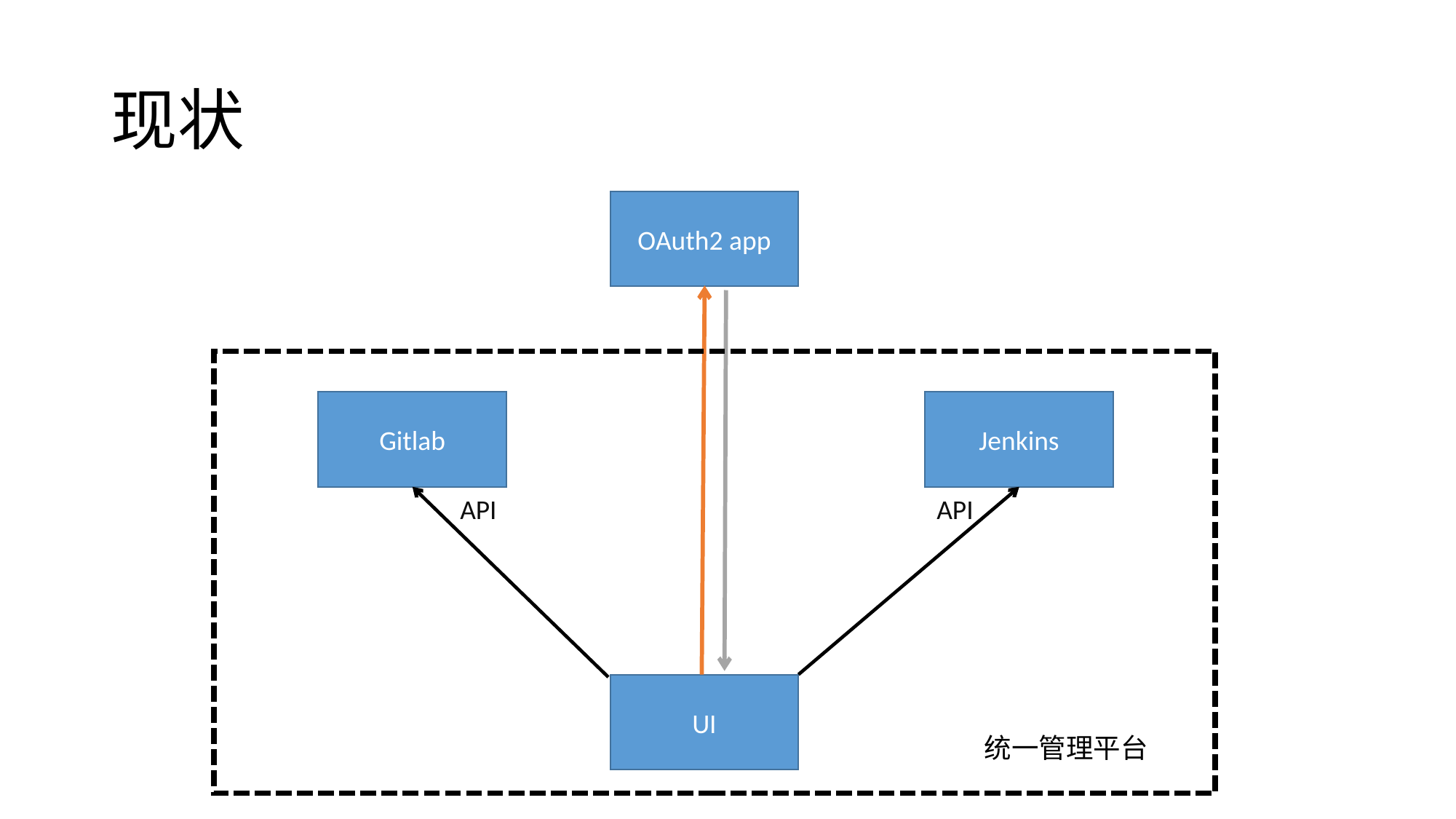

# 现状
OAuth2 app

Gitlab
Jenkins
API
API
UI
统一管理平台